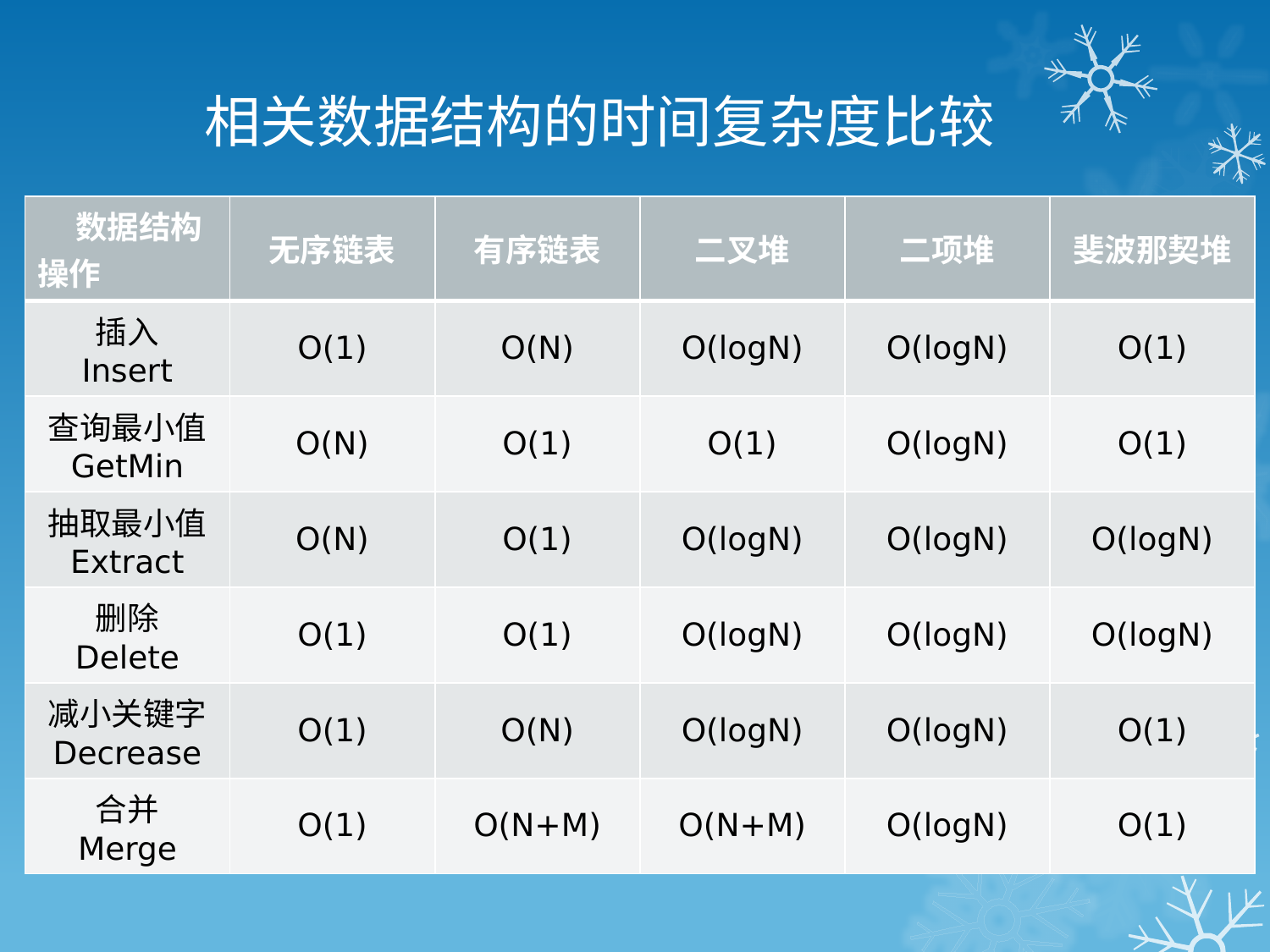

# 相关数据结构的时间复杂度比较
| 数据结构 操作 | 无序链表 | 有序链表 | 二叉堆 | 二项堆 | 斐波那契堆 |
| --- | --- | --- | --- | --- | --- |
| 插入 Insert | O(1) | O(N) | O(logN) | O(logN) | O(1) |
| 查询最小值 GetMin | O(N) | O(1) | O(1) | O(logN) | O(1) |
| 抽取最小值 Extract | O(N) | O(1) | O(logN) | O(logN) | O(logN) |
| 删除 Delete | O(1) | O(1) | O(logN) | O(logN) | O(logN) |
| 减小关键字 Decrease | O(1) | O(N) | O(logN) | O(logN) | O(1) |
| 合并 Merge | O(1) | O(N+M) | O(N+M) | O(logN) | O(1) |